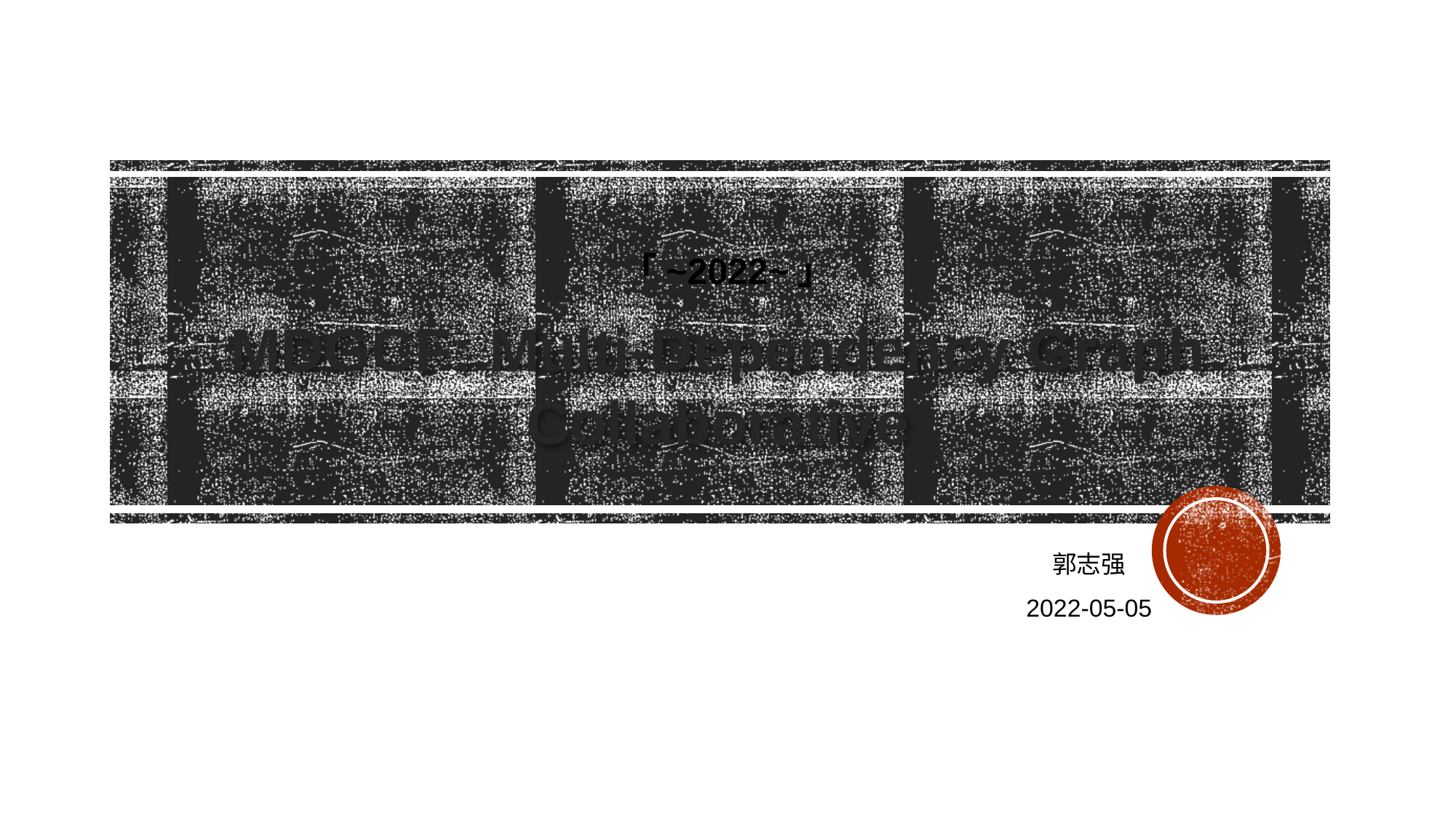

「~2022~」
MDGCF: Multi-Dependency Graph Collaborative
郭志强
2022-05-05